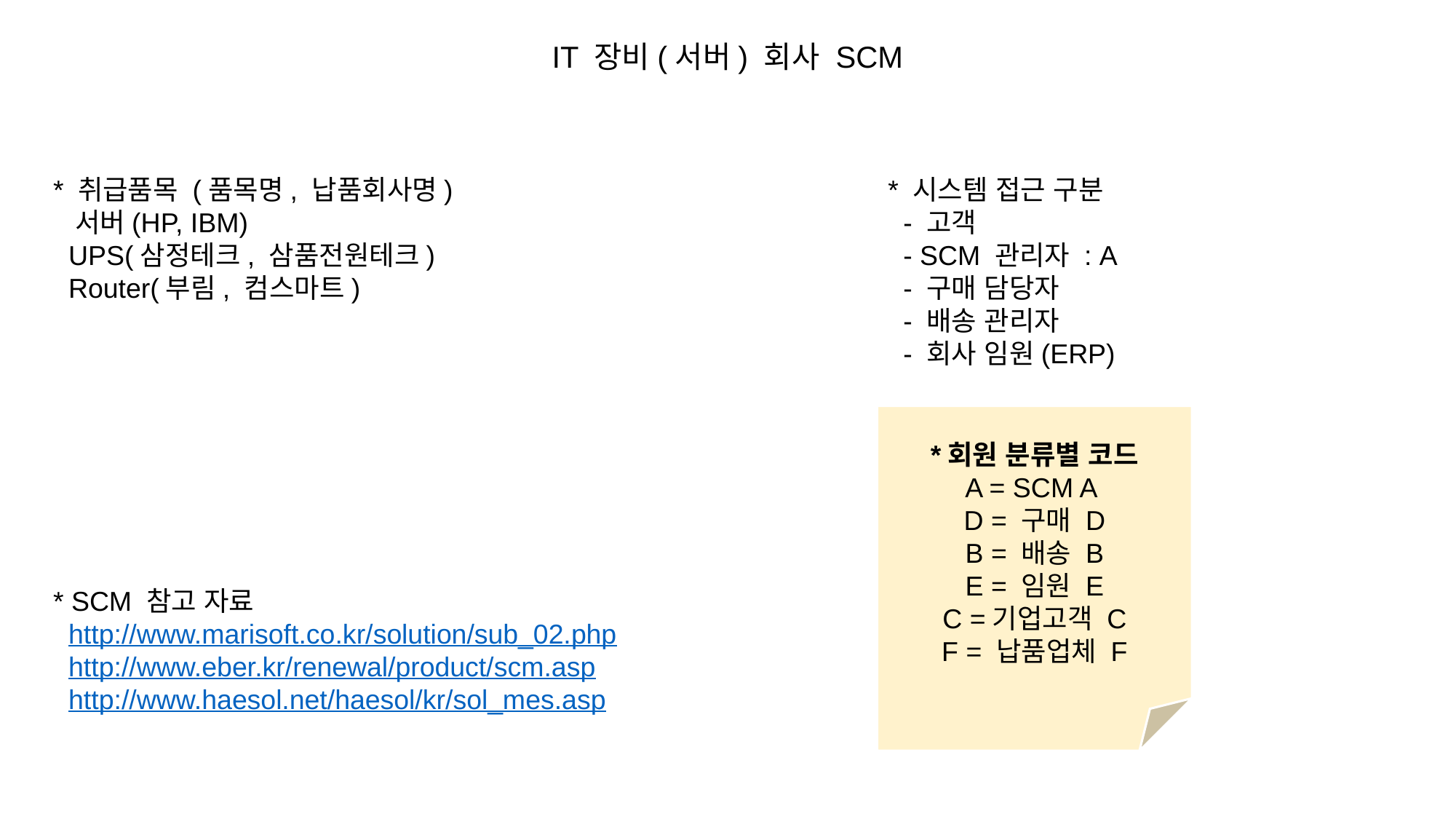

IT 장비(서버) 회사 SCM
* 취급품목 (품목명, 납품회사명)
  서버(HP, IBM)
  UPS(삼정테크, 삼품전원테크)
  Router(부림, 컴스마트)
* 시스템 접근 구분
  - 고객
  - SCM 관리자 : A
  - 구매 담당자
  - 배송 관리자
  - 회사 임원(ERP)
*회원 분류별 코드
A = SCM A
D = 구매 D
B = 배송 B
E = 임원 E
C =기업고객 C
F = 납품업체 F
* SCM 참고 자료
  http://www.marisoft.co.kr/solution/sub_02.php
  http://www.eber.kr/renewal/product/scm.asp
  http://www.haesol.net/haesol/kr/sol_mes.asp